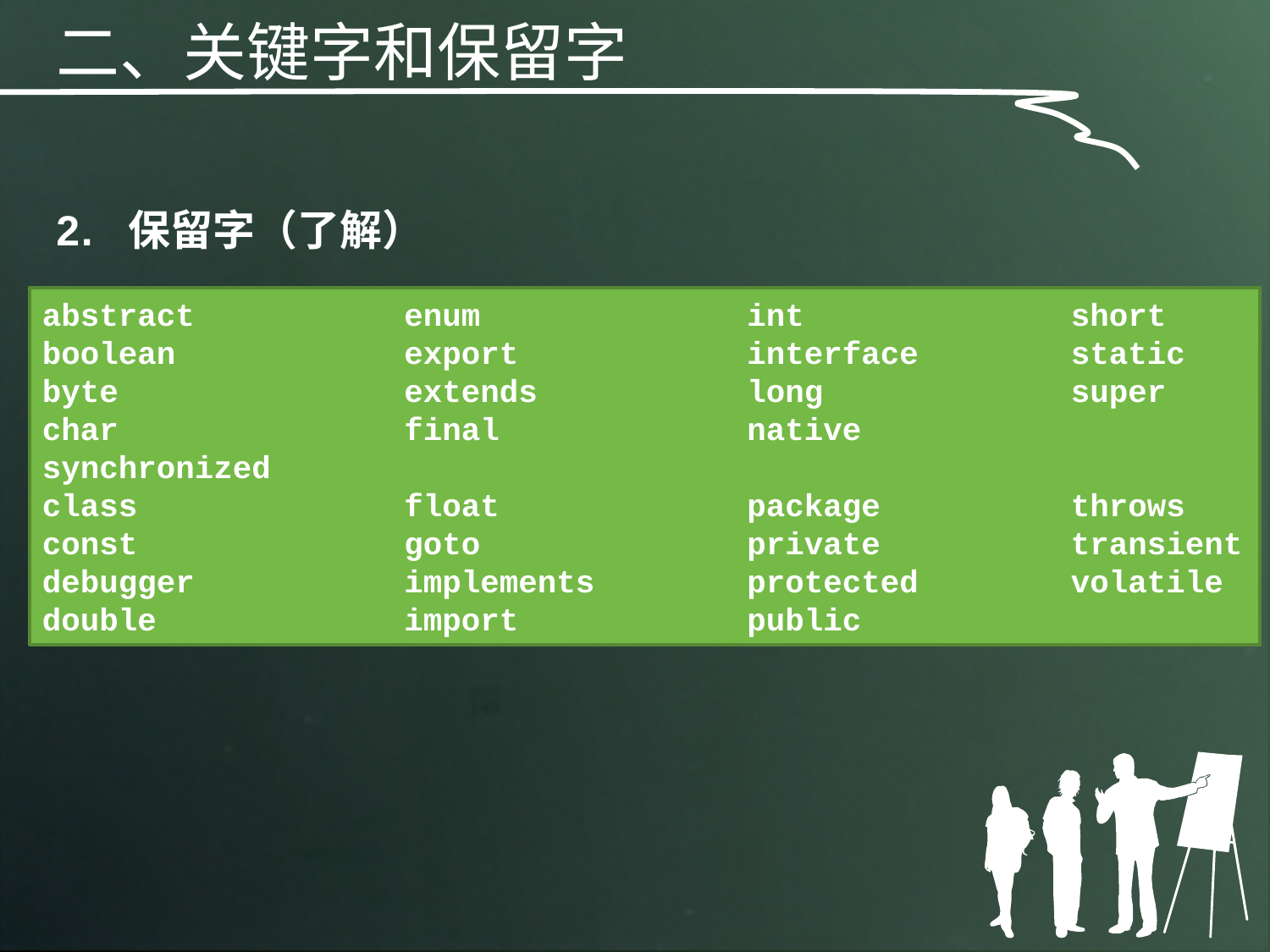

二、关键字和保留字

保留字（了解）
abstract           enum              int              short
boolean            export            interface        static
byte               extends           long             super
char               final             native           synchronized
class              float             package          throws
const              goto              private          transient
debugger           implements        protected        volatile
double             import            public